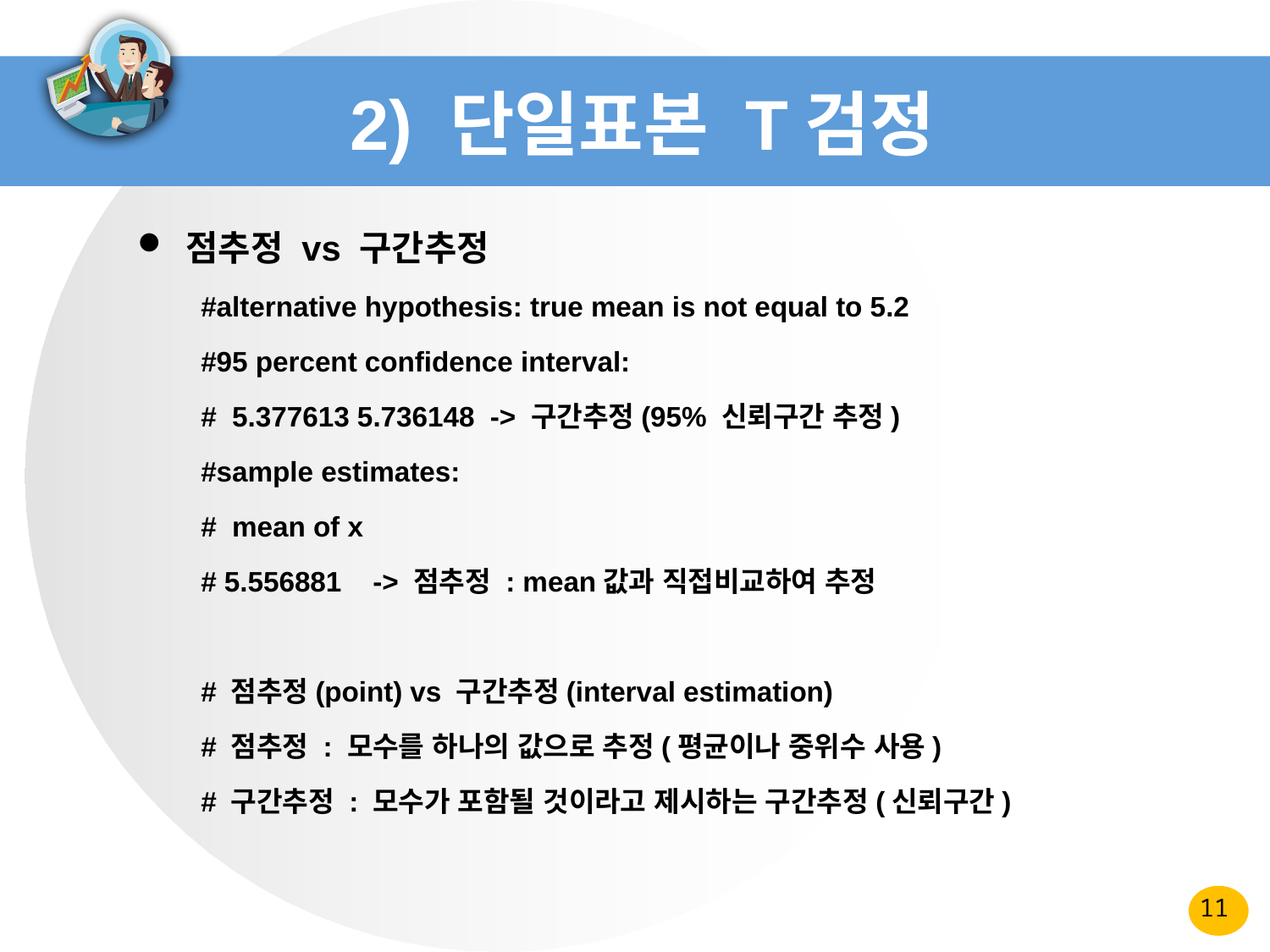

# 2) 단일표본 T검정
 점추정 vs 구간추정
#alternative hypothesis: true mean is not equal to 5.2
#95 percent confidence interval:
#  5.377613 5.736148  -> 구간추정(95% 신뢰구간 추정)
#sample estimates:
#  mean of x
# 5.556881    -> 점추정 : mean값과 직접비교하여 추정

# 점추정(point) vs 구간추정(interval estimation)
# 점추정 : 모수를 하나의 값으로 추정(평균이나 중위수 사용)
# 구간추정 : 모수가 포함될 것이라고 제시하는 구간추정(신뢰구간)
11